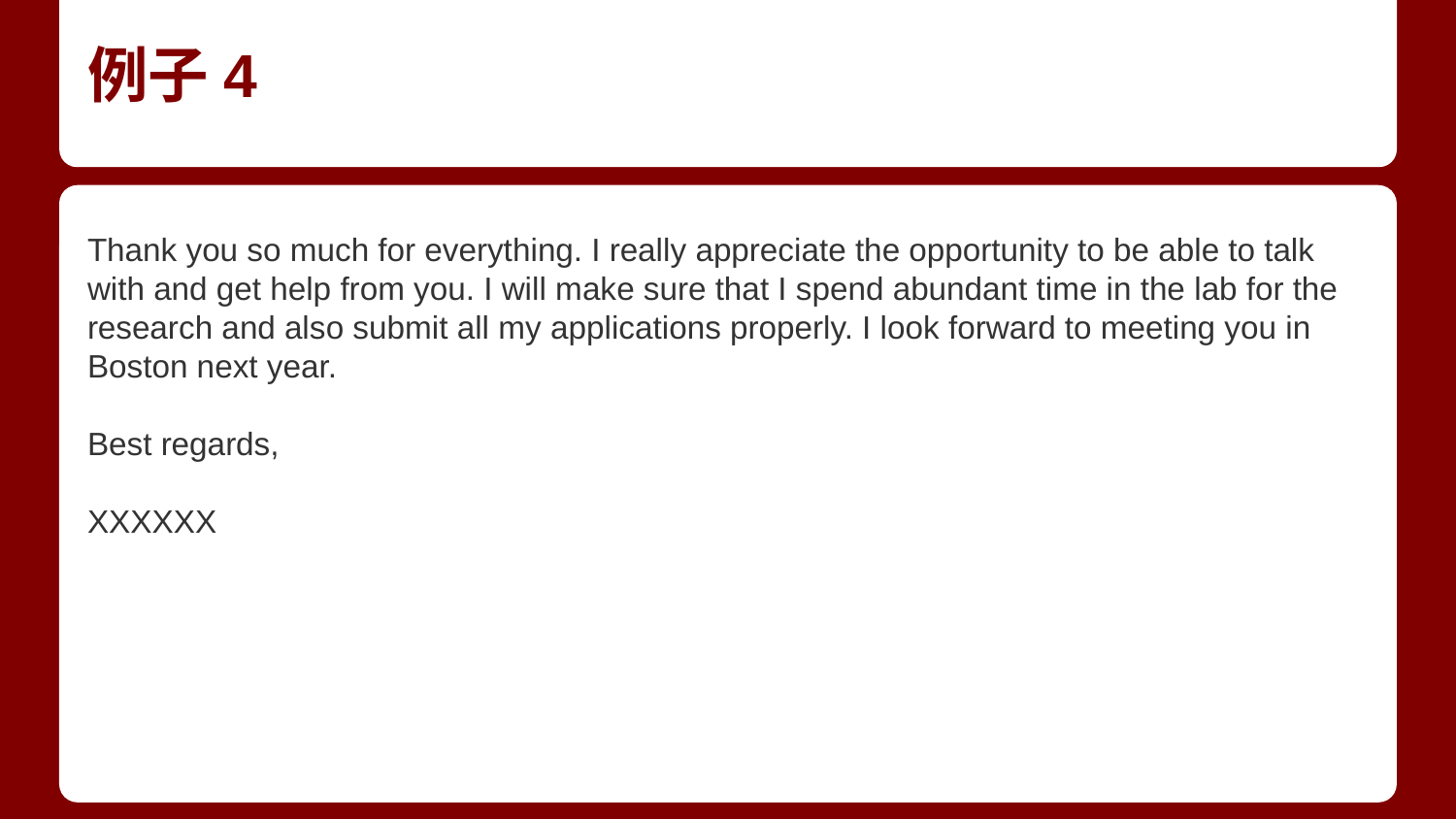

# 例子4
Thank you so much for everything. I really appreciate the opportunity to be able to talk with and get help from you. I will make sure that I spend abundant time in the lab for the research and also submit all my applications properly. I look forward to meeting you in Boston next year.

Best regards,

XXXXXX